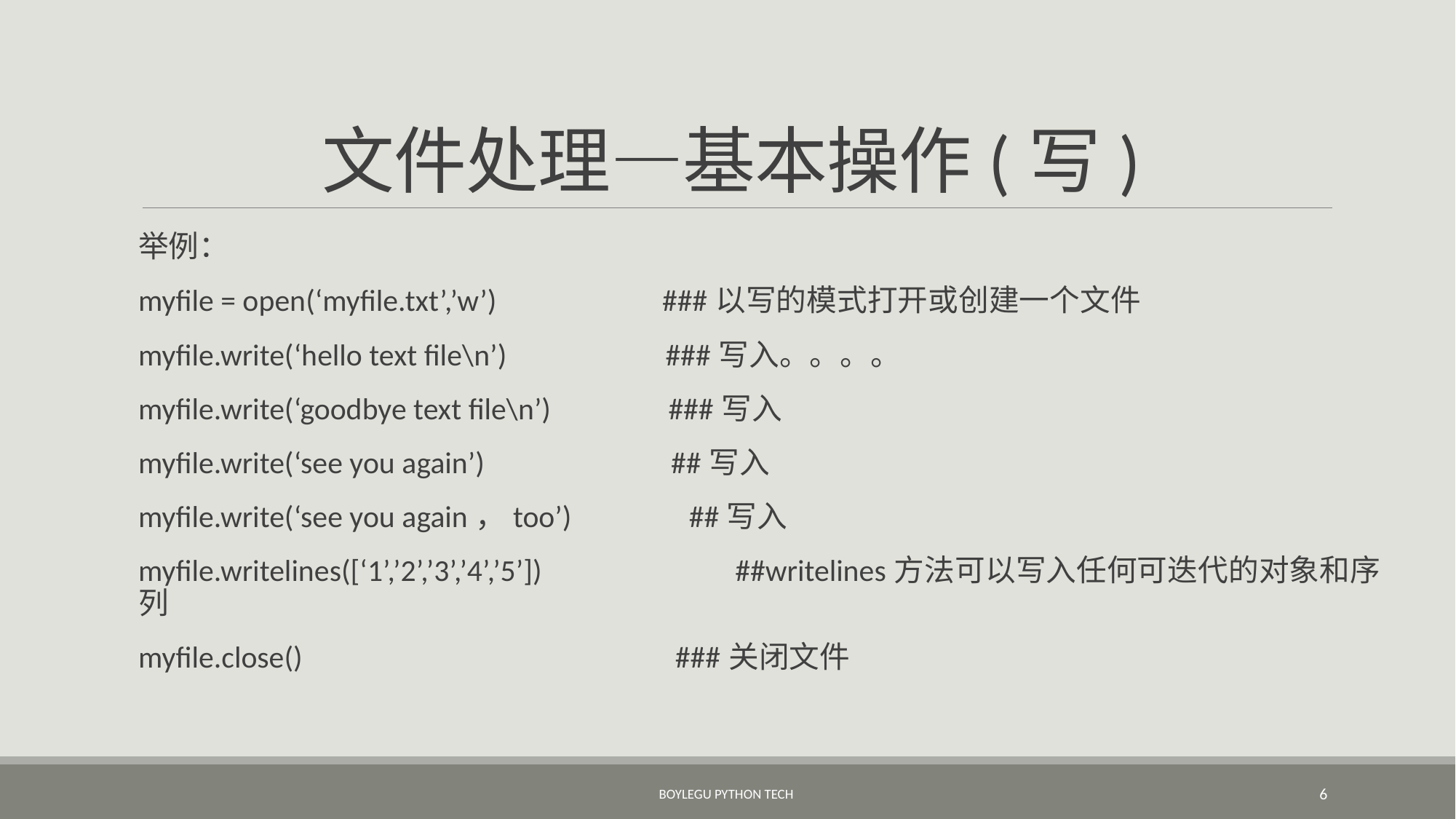

# 文件处理—基本操作(写)
举例：
myfile = open(‘myfile.txt’,’w’)                        ###以写的模式打开或创建一个文件
myfile.write(‘hello text file\n’)                       ###写入。。。。
myfile.write(‘goodbye text file\n’)                 ###写入
myfile.write(‘see you again’)                           ##写入
myfile.write(‘see you again，too’)                 ##写入
myfile.writelines([‘1’,’2’,’3’,’4’,’5’])                            ##writelines方法可以写入任何可迭代的对象和序列
myfile.close()                                                      ###关闭文件

BoyleGu Python Tech
6